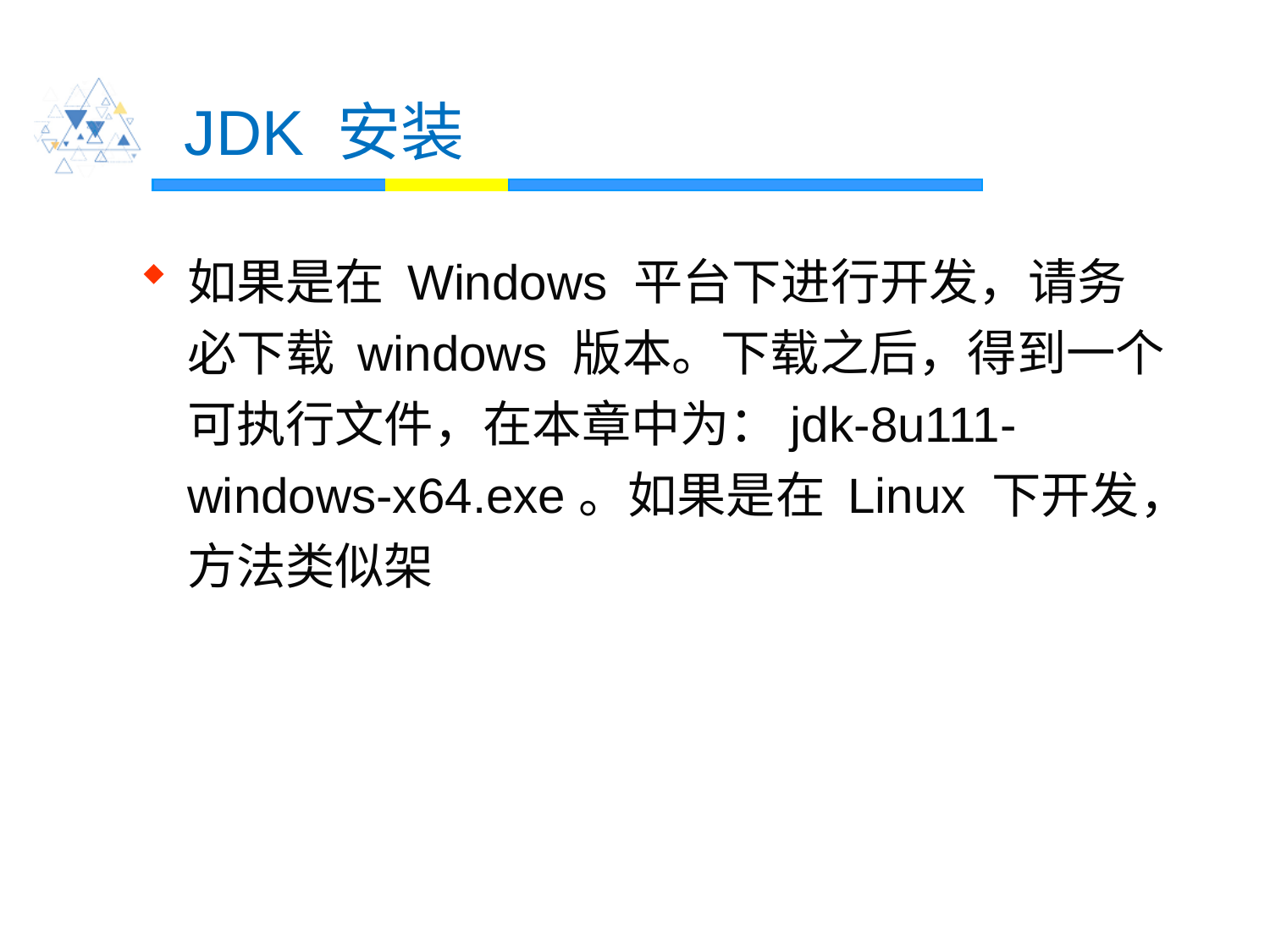

# JDK 安装
如果是在 Windows 平台下进行开发，请务必下载 windows 版本。下载之后，得到一个可执行文件，在本章中为：jdk-8u111-windows-x64.exe。如果是在 Linux 下开发，方法类似架